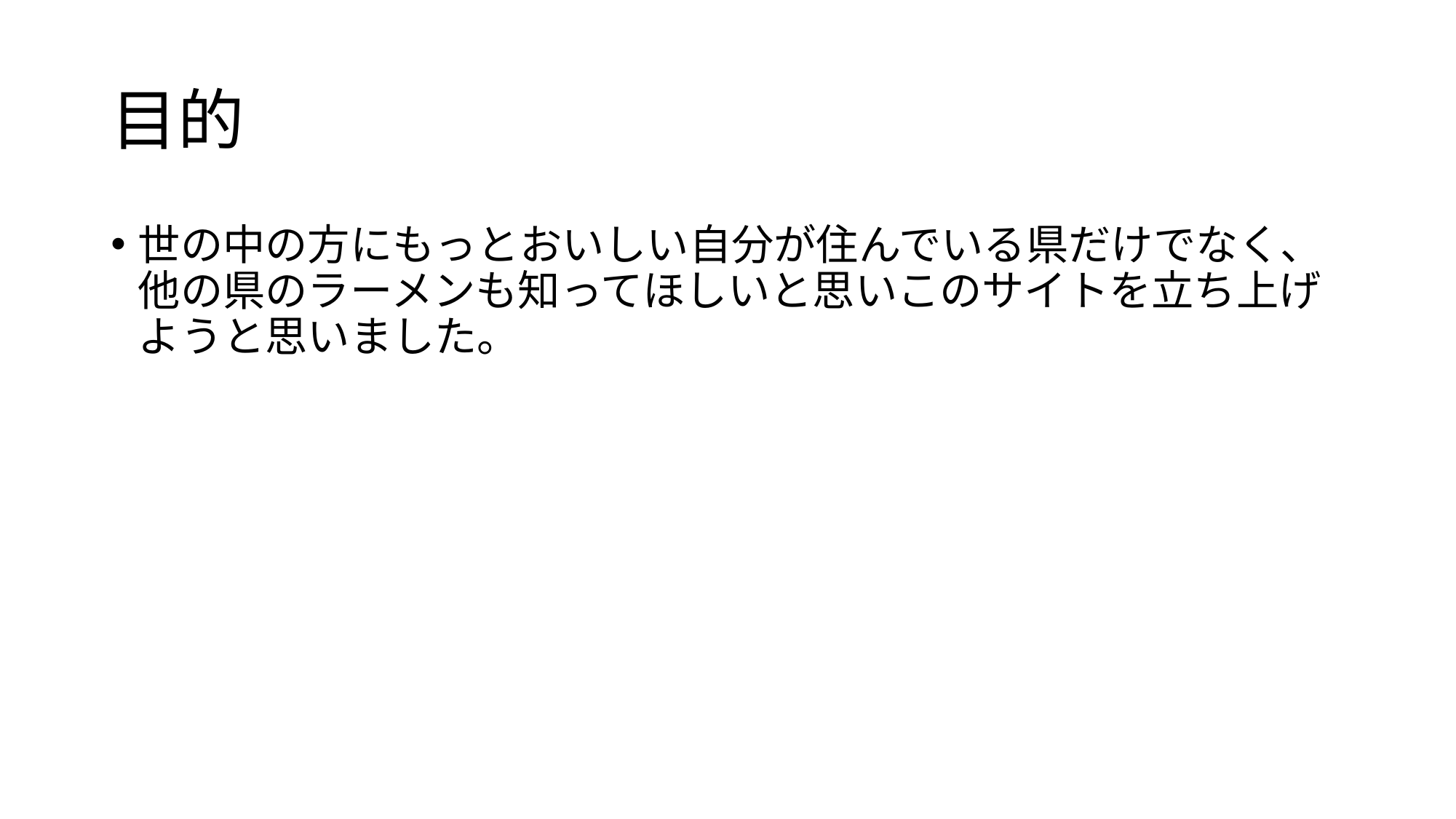

# 目的
世の中の方にもっとおいしい自分が住んでいる県だけでなく、他の県のラーメンも知ってほしいと思いこのサイトを立ち上げようと思いました。